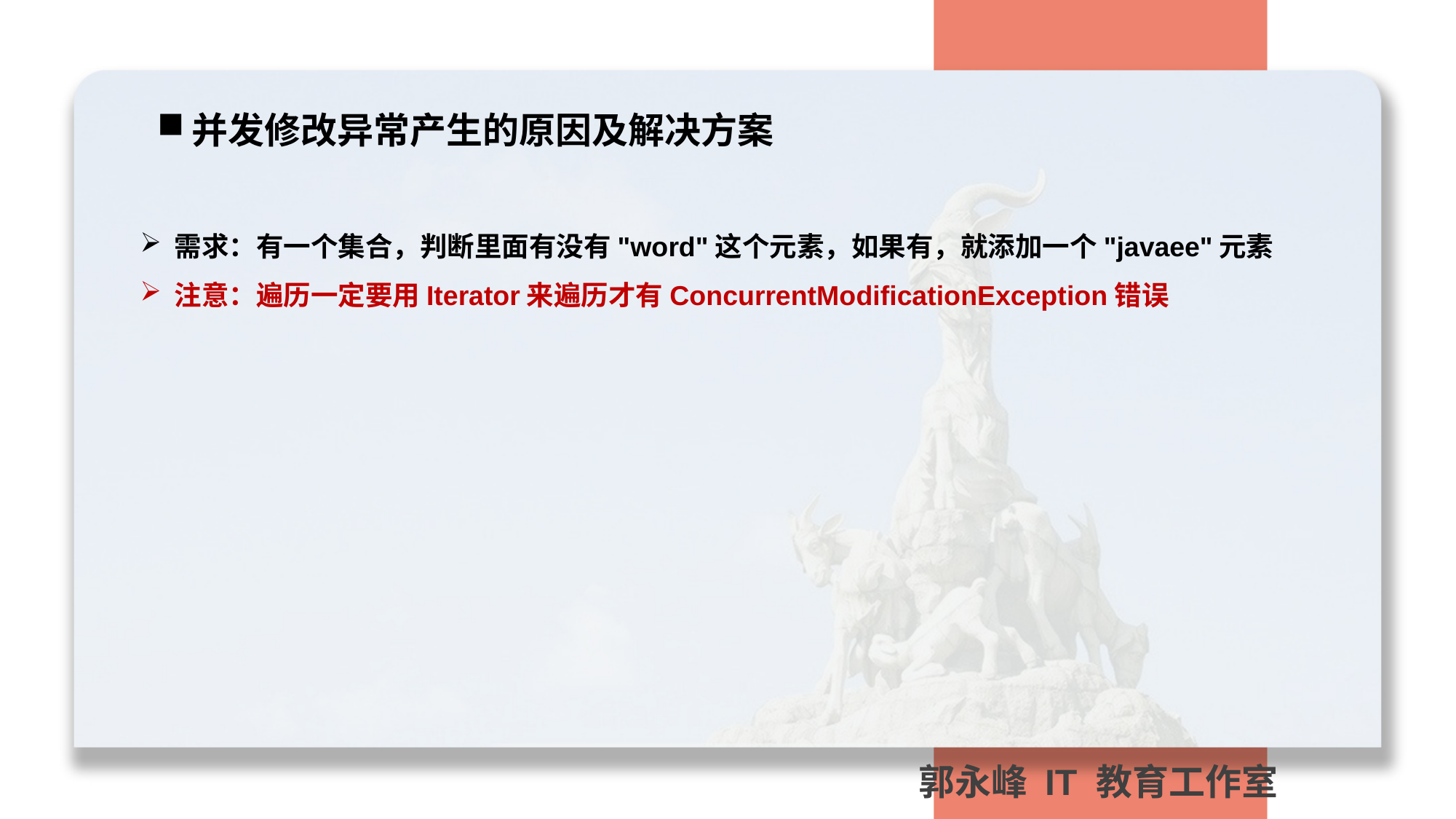

并发修改异常产生的原因及解决方案
需求：有一个集合，判断里面有没有"word"这个元素，如果有，就添加一个"javaee"元素
注意：遍历一定要用Iterator来遍历才有ConcurrentModificationException错误